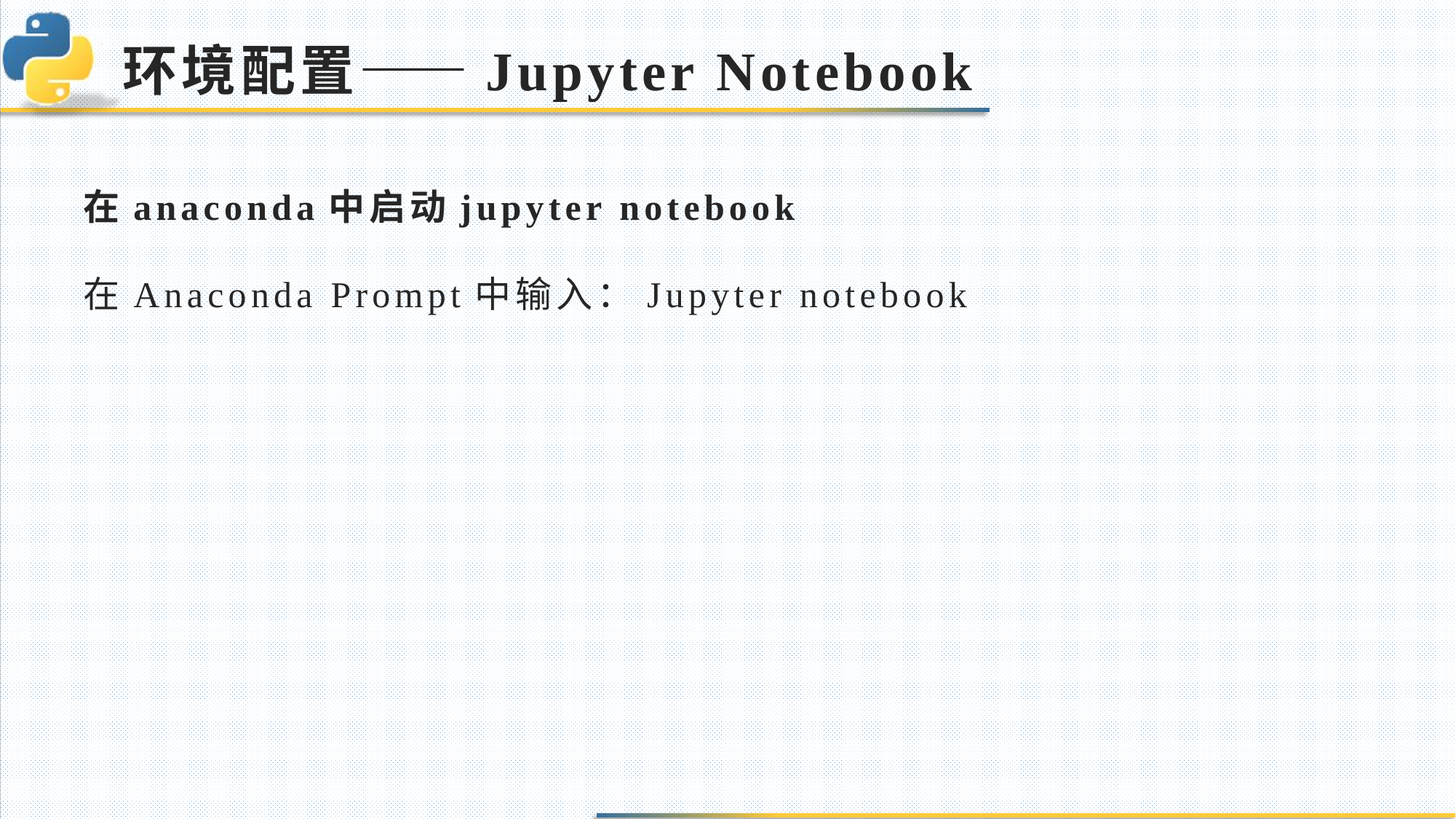

# 环境配置——Jupyter Notebook
在anaconda中启动jupyter notebook

在Anaconda Prompt中输入：Jupyter notebook